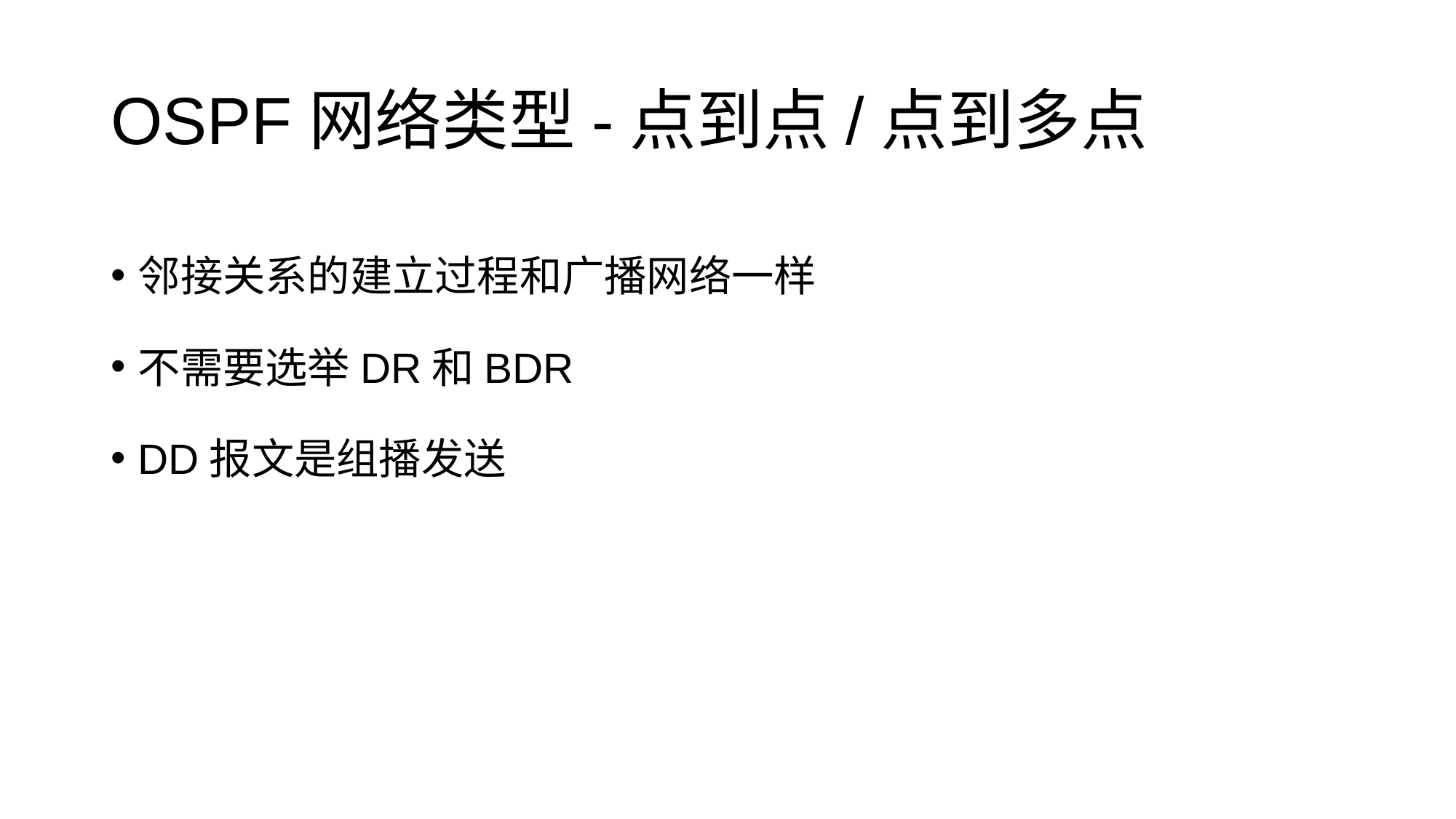

# OSPF网络类型-点到点/点到多点
邻接关系的建立过程和广播网络一样
不需要选举DR和BDR
DD报文是组播发送